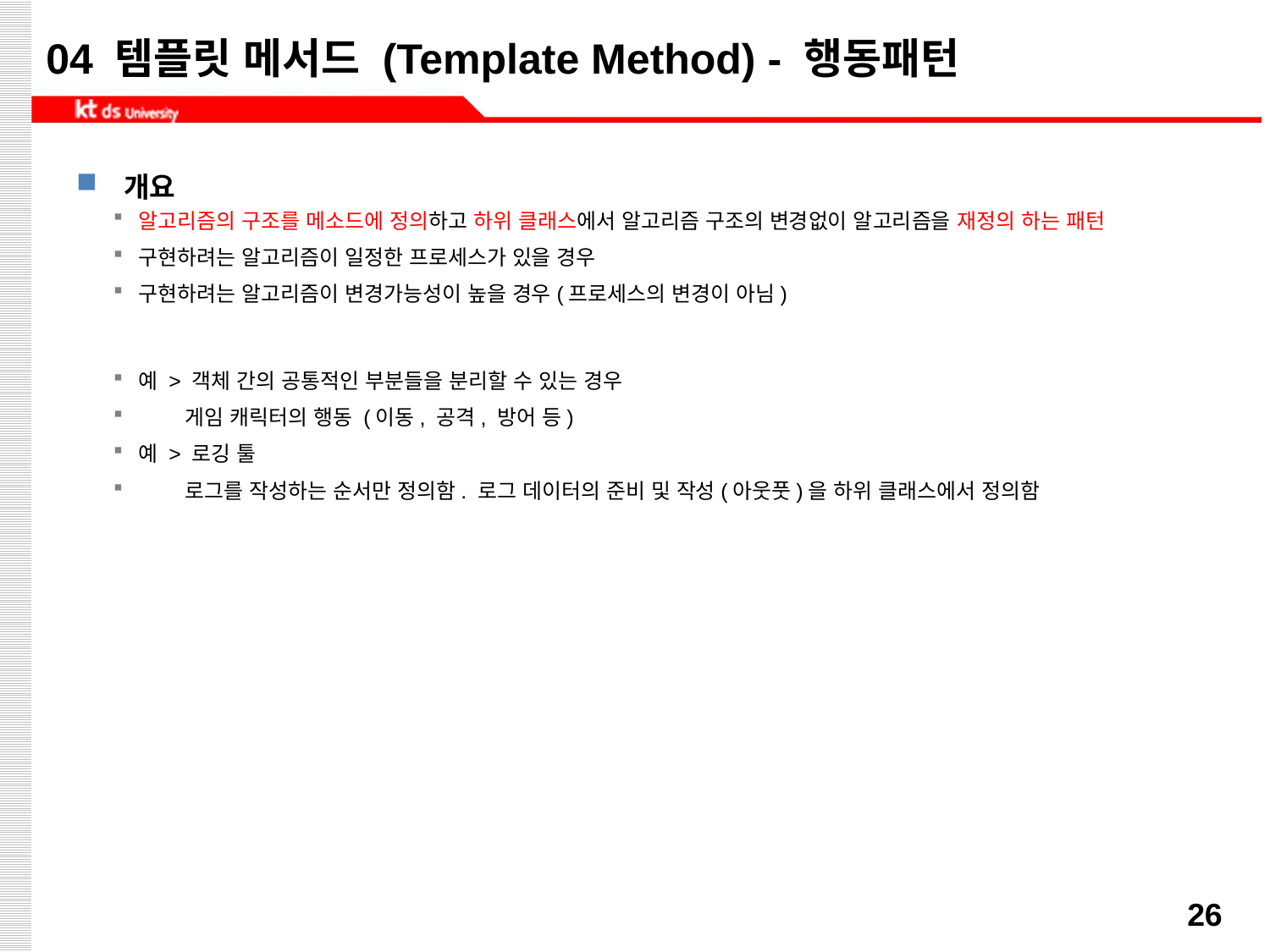

# 04 템플릿 메서드 (Template Method) - 행동패턴
개요
알고리즘의 구조를 메소드에 정의하고 하위 클래스에서 알고리즘 구조의 변경없이 알고리즘을 재정의 하는 패턴
구현하려는 알고리즘이 일정한 프로세스가 있을 경우
구현하려는 알고리즘이 변경가능성이 높을 경우(프로세스의 변경이 아님)

예 > 객체 간의 공통적인 부분들을 분리할 수 있는 경우
       게임 캐릭터의 행동 (이동, 공격, 방어 등)
예 > 로깅 툴
       로그를 작성하는 순서만 정의함. 로그 데이터의 준비 및 작성(아웃풋)을 하위 클래스에서 정의함